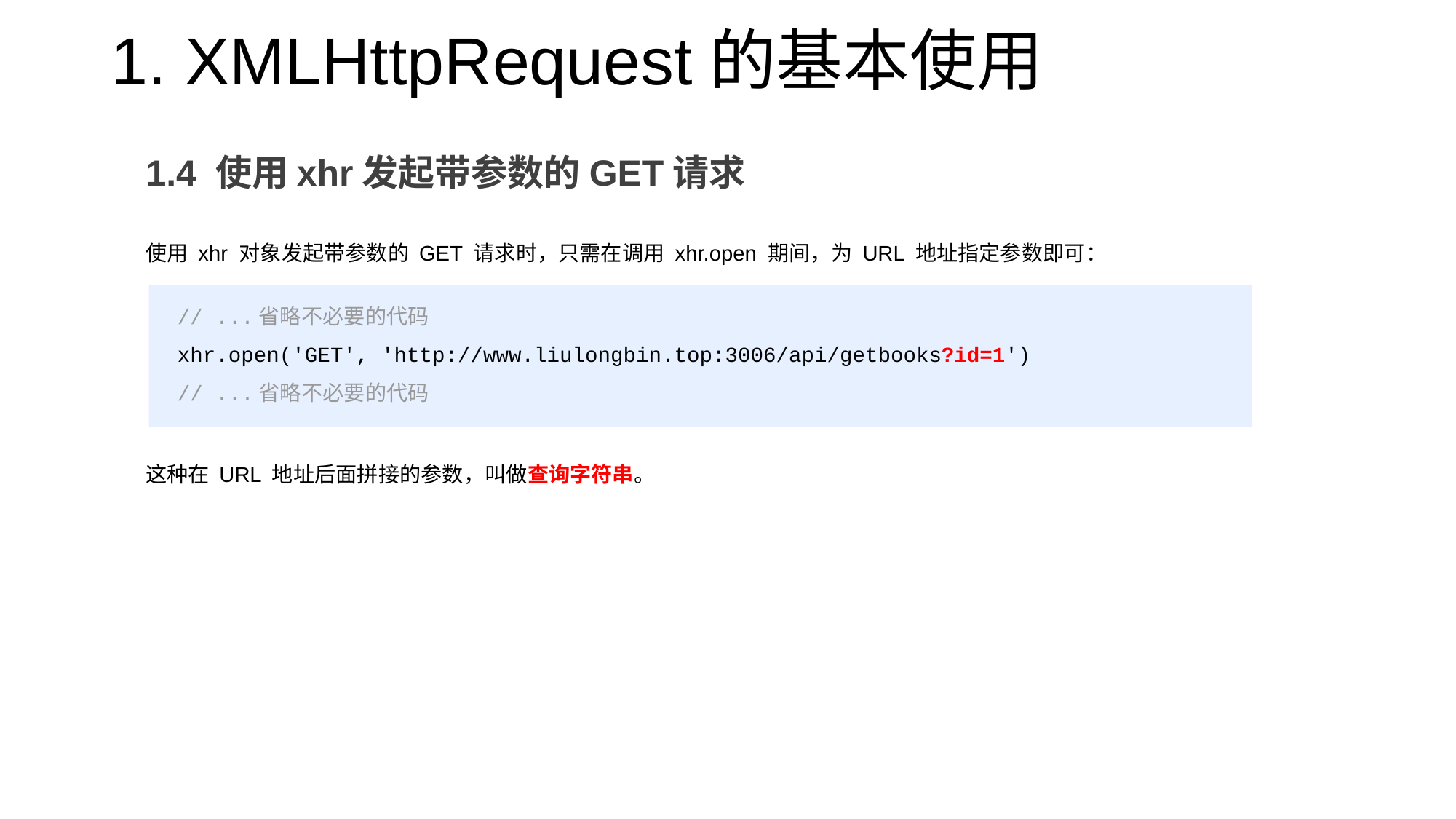

# 1. XMLHttpRequest的基本使用
1.4 使用xhr发起带参数的GET请求
使用 xhr 对象发起带参数的 GET 请求时，只需在调用 xhr.open 期间，为 URL 地址指定参数即可：

// ...省略不必要的代码
xhr.open('GET', 'http://www.liulongbin.top:3006/api/getbooks?id=1')
// ...省略不必要的代码
这种在 URL 地址后面拼接的参数，叫做查询字符串。